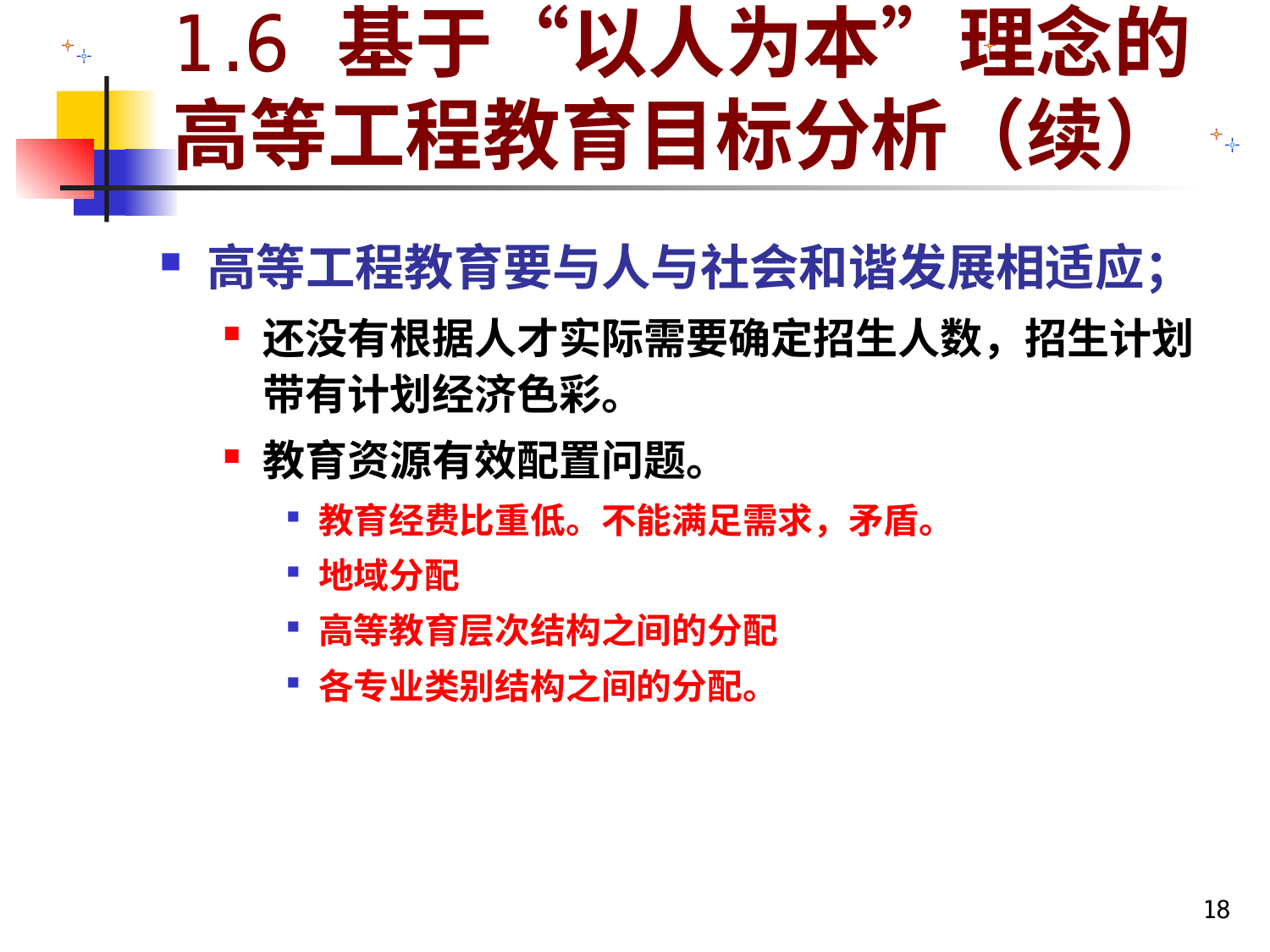

# 1.6 基于“以人为本”理念的高等工程教育目标分析（续）
高等工程教育要与人与社会和谐发展相适应；
还没有根据人才实际需要确定招生人数，招生计划带有计划经济色彩。
教育资源有效配置问题。
教育经费比重低。不能满足需求，矛盾。
地域分配
高等教育层次结构之间的分配
各专业类别结构之间的分配。

18